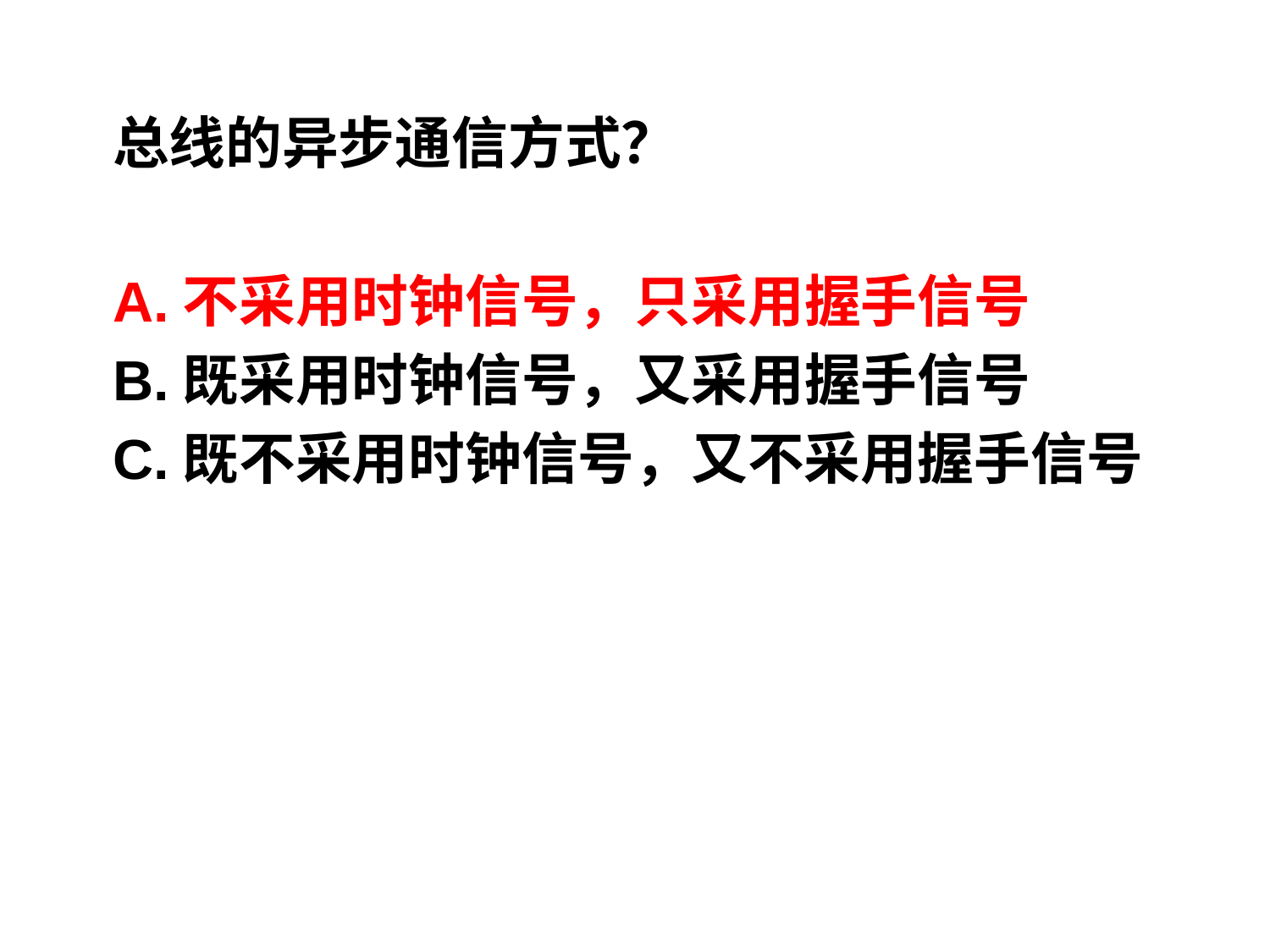

总线的异步通信方式？

A.不采用时钟信号，只采用握手信号
B.既采用时钟信号，又采用握手信号
C.既不采用时钟信号，又不采用握手信号